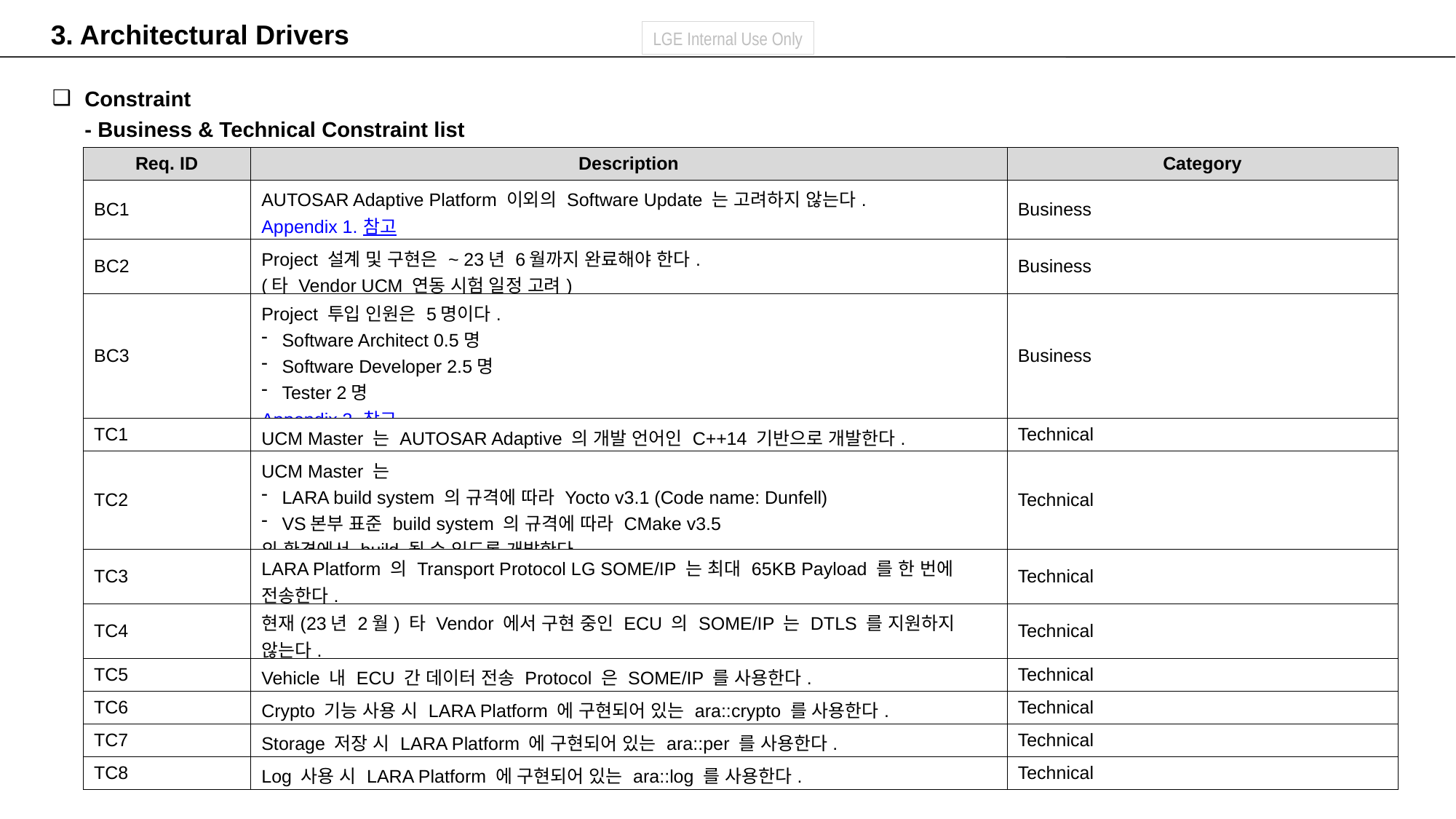

3. Architectural Drivers
Constraint
- Business & Technical Constraint list
| Req. ID | Description | Category |
| --- | --- | --- |
| BC1 | AUTOSAR Adaptive Platform 이외의 Software Update 는 고려하지 않는다. Appendix 1. 참고 | Business |
| BC2 | Project 설계 및 구현은 ~ 23년 6월까지 완료해야 한다. (타 Vendor UCM 연동 시험 일정 고려) | Business |
| BC3 | Project 투입 인원은 5명이다. Software Architect 0.5명 Software Developer 2.5명 Tester 2명 Appendix 3. 참고 | Business |
| TC1 | UCM Master 는 AUTOSAR Adaptive 의 개발 언어인 C++14 기반으로 개발한다. | Technical |
| TC2 | UCM Master 는 LARA build system 의 규격에 따라 Yocto v3.1 (Code name: Dunfell) VS본부 표준 build system 의 규격에 따라 CMake v3.5 의 환경에서 build 될 수 있도록 개발한다. | Technical |
| TC3 | LARA Platform 의 Transport Protocol LG SOME/IP 는 최대 65KB Payload 를 한 번에 전송한다. | Technical |
| TC4 | 현재(23년 2월) 타 Vendor 에서 구현 중인 ECU 의 SOME/IP 는 DTLS 를 지원하지 않는다. | Technical |
| TC5 | Vehicle 내 ECU 간 데이터 전송 Protocol 은 SOME/IP 를 사용한다. | Technical |
| TC6 | Crypto 기능 사용 시 LARA Platform 에 구현되어 있는 ara::crypto 를 사용한다. | Technical |
| TC7 | Storage 저장 시 LARA Platform 에 구현되어 있는 ara::per 를 사용한다. | Technical |
| TC8 | Log 사용 시 LARA Platform 에 구현되어 있는 ara::log 를 사용한다. | Technical |